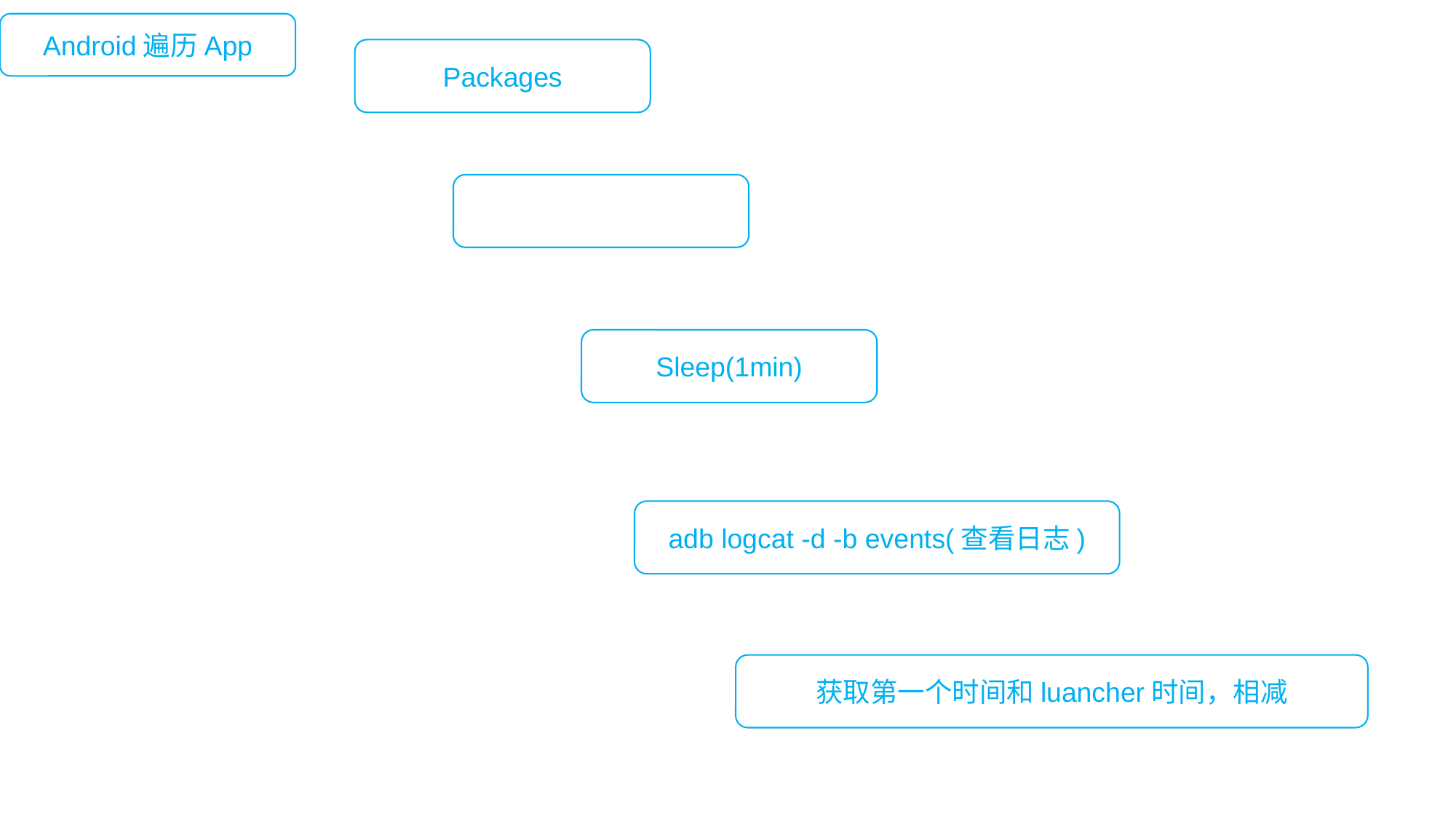

Android遍历App
Packages

Sleep(1min)
adb logcat -d -b events(查看日志)
获取第一个时间和luancher时间，相减